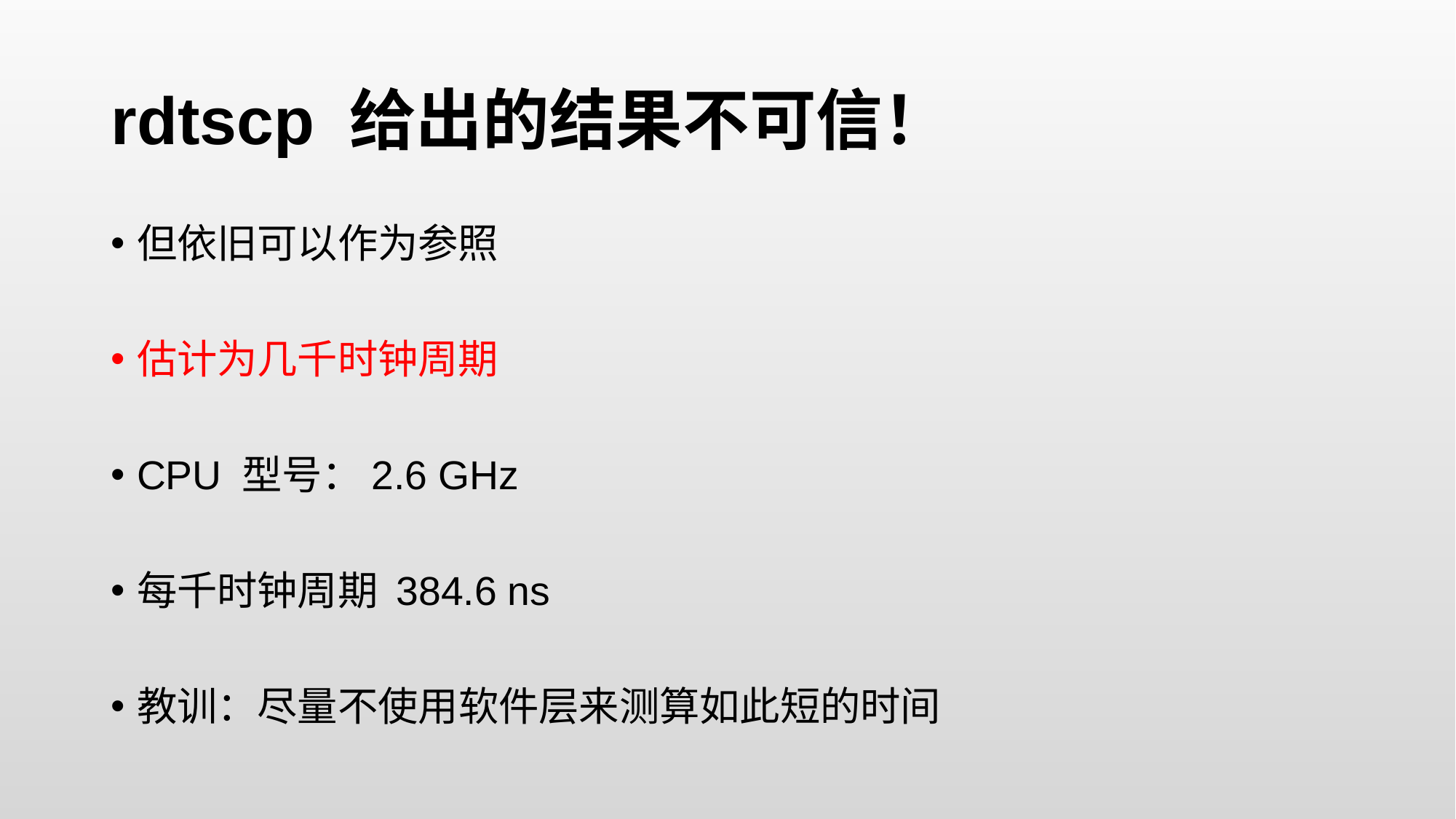

# rdtscp 给出的结果不可信！
但依旧可以作为参照

估计为几千时钟周期

CPU 型号：2.6 GHz

每千时钟周期 384.6 ns

教训：尽量不使用软件层来测算如此短的时间